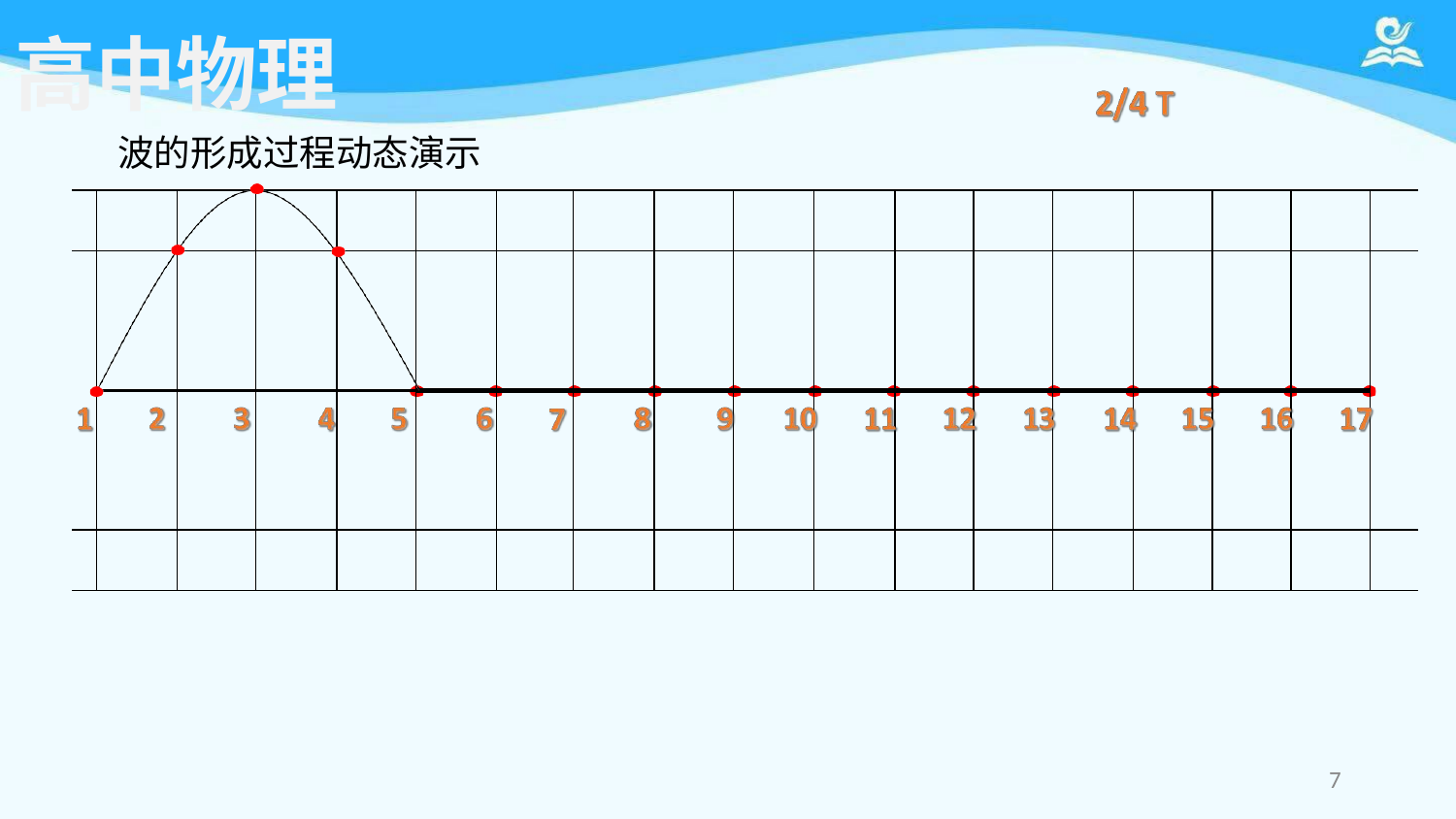

# 高中物理
波的形成过程动态演示

|  |  |  |  |  |  |  |  |  |  |  |  |  |  |  |  |  |  |
| --- | --- | --- | --- | --- | --- | --- | --- | --- | --- | --- | --- | --- | --- | --- | --- | --- | --- |
|  |  |  |  |  |  |  |  |  |  |  |  |  |  |  |  |  |  |
|  |  |  |  |  |  |  |  |  |  |  |  |  |  |  |  |  |  |
|  |  |  |  |  |  |  |  |  |  |  |  |  |  |  |  |  |  |

7